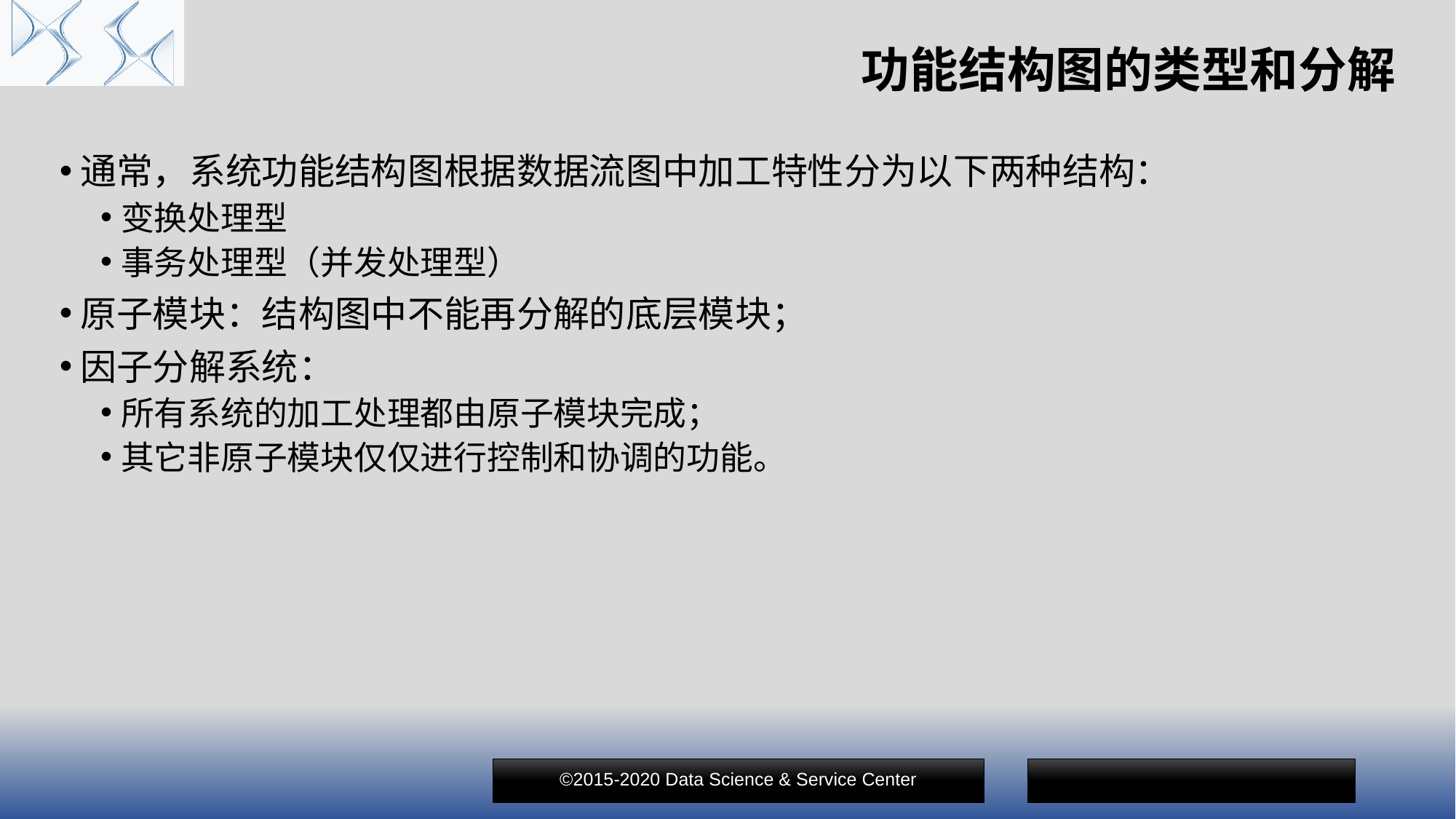

# 功能结构图的类型和分解
通常，系统功能结构图根据数据流图中加工特性分为以下两种结构：
变换处理型
事务处理型（并发处理型）
原子模块：结构图中不能再分解的底层模块；
因子分解系统：
所有系统的加工处理都由原子模块完成；
其它非原子模块仅仅进行控制和协调的功能。

©2015-2020 Data Science & Service Center
5